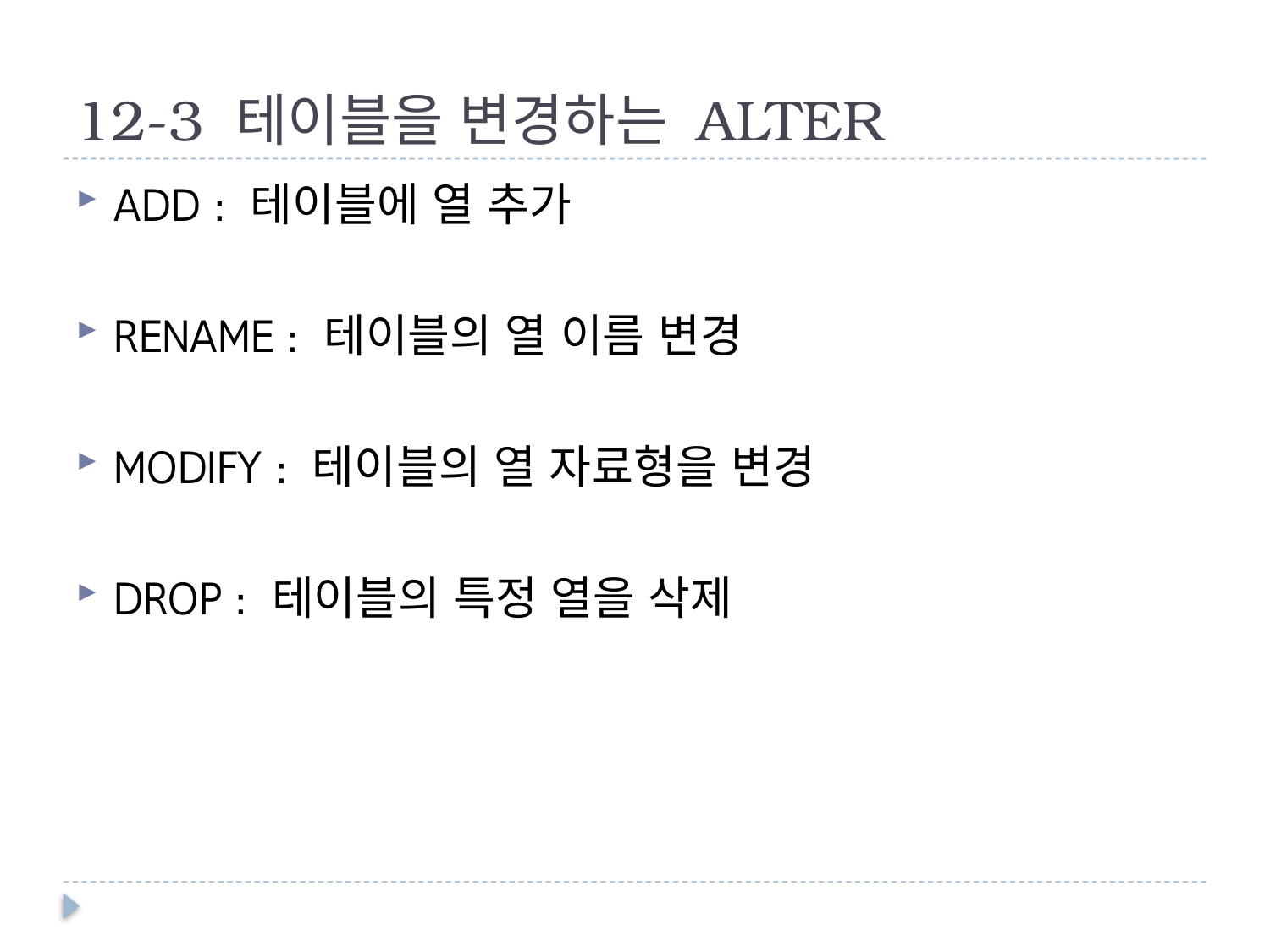

# 12-3 테이블을 변경하는 ALTER
ADD : 테이블에 열 추가

RENAME : 테이블의 열 이름 변경

MODIFY : 테이블의 열 자료형을 변경

DROP : 테이블의 특정 열을 삭제